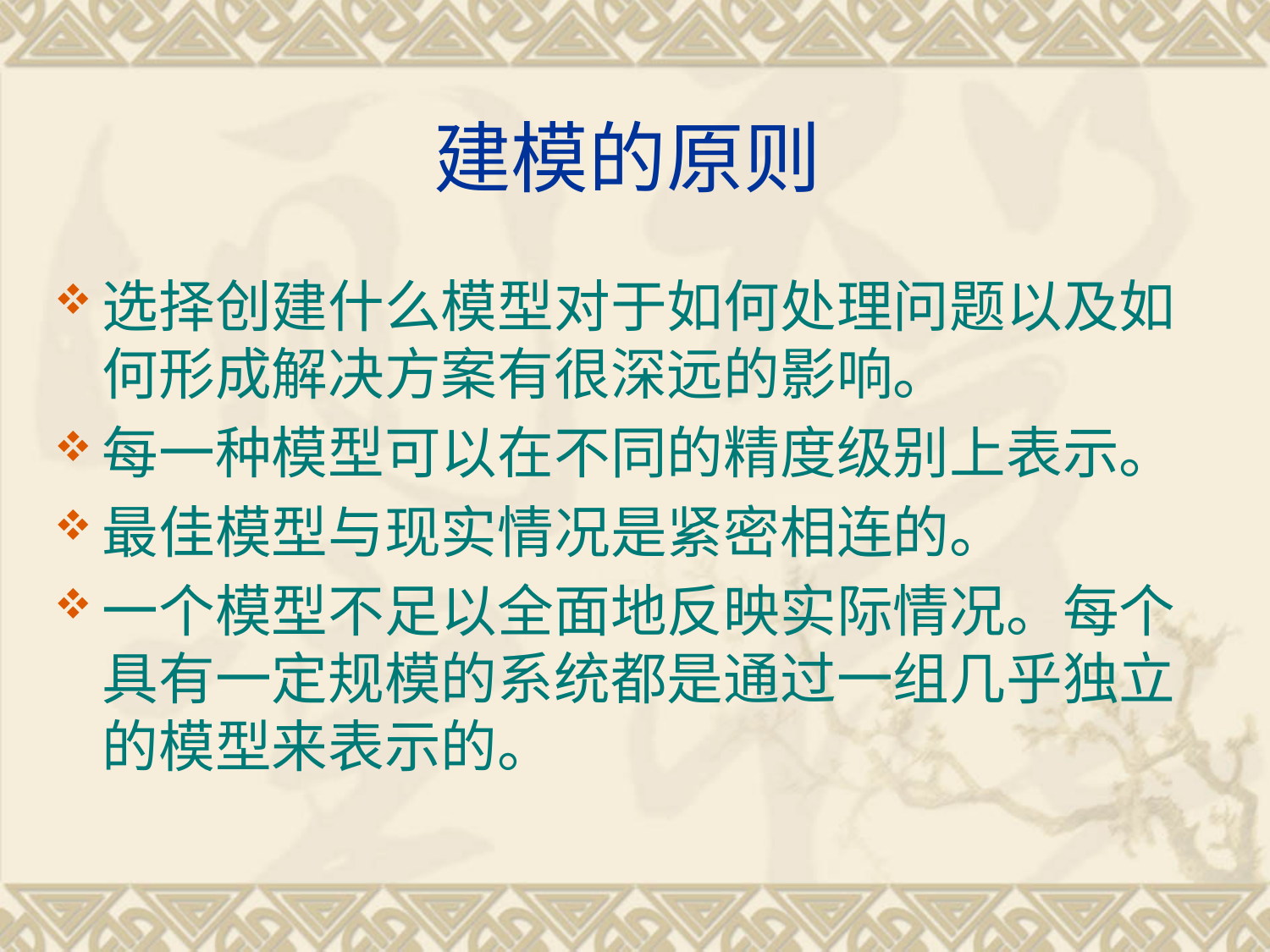

# 建模的原则
选择创建什么模型对于如何处理问题以及如何形成解决方案有很深远的影响。
每一种模型可以在不同的精度级别上表示。
最佳模型与现实情况是紧密相连的。
一个模型不足以全面地反映实际情况。每个具有一定规模的系统都是通过一组几乎独立的模型来表示的。